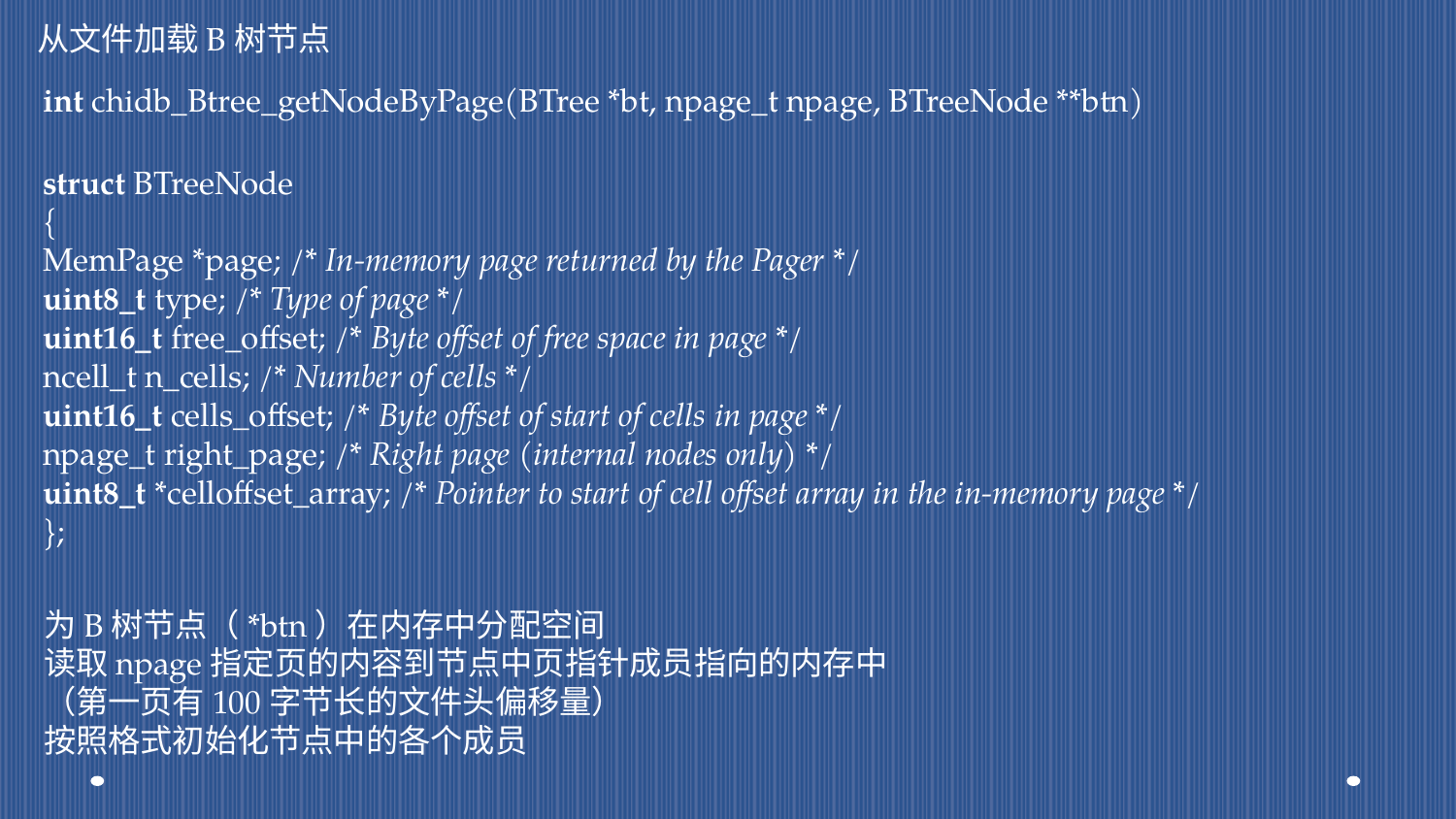

从文件加载B树节点
int chidb_Btree_getNodeByPage(BTree *bt, npage_t npage, BTreeNode **btn)
struct BTreeNode
{
MemPage *page; /* In-memory page returned by the Pager */
uint8_t type; /* Type of page */
uint16_t free_offset; /* Byte offset of free space in page */
ncell_t n_cells; /* Number of cells */
uint16_t cells_offset; /* Byte offset of start of cells in page */
npage_t right_page; /* Right page (internal nodes only) */
uint8_t *celloffset_array; /* Pointer to start of cell offset array in the in-memory page */
};

为B树节点（*btn）在内存中分配空间
读取npage指定页的内容到节点中页指针成员指向的内存中
（第一页有100字节长的文件头偏移量）
按照格式初始化节点中的各个成员